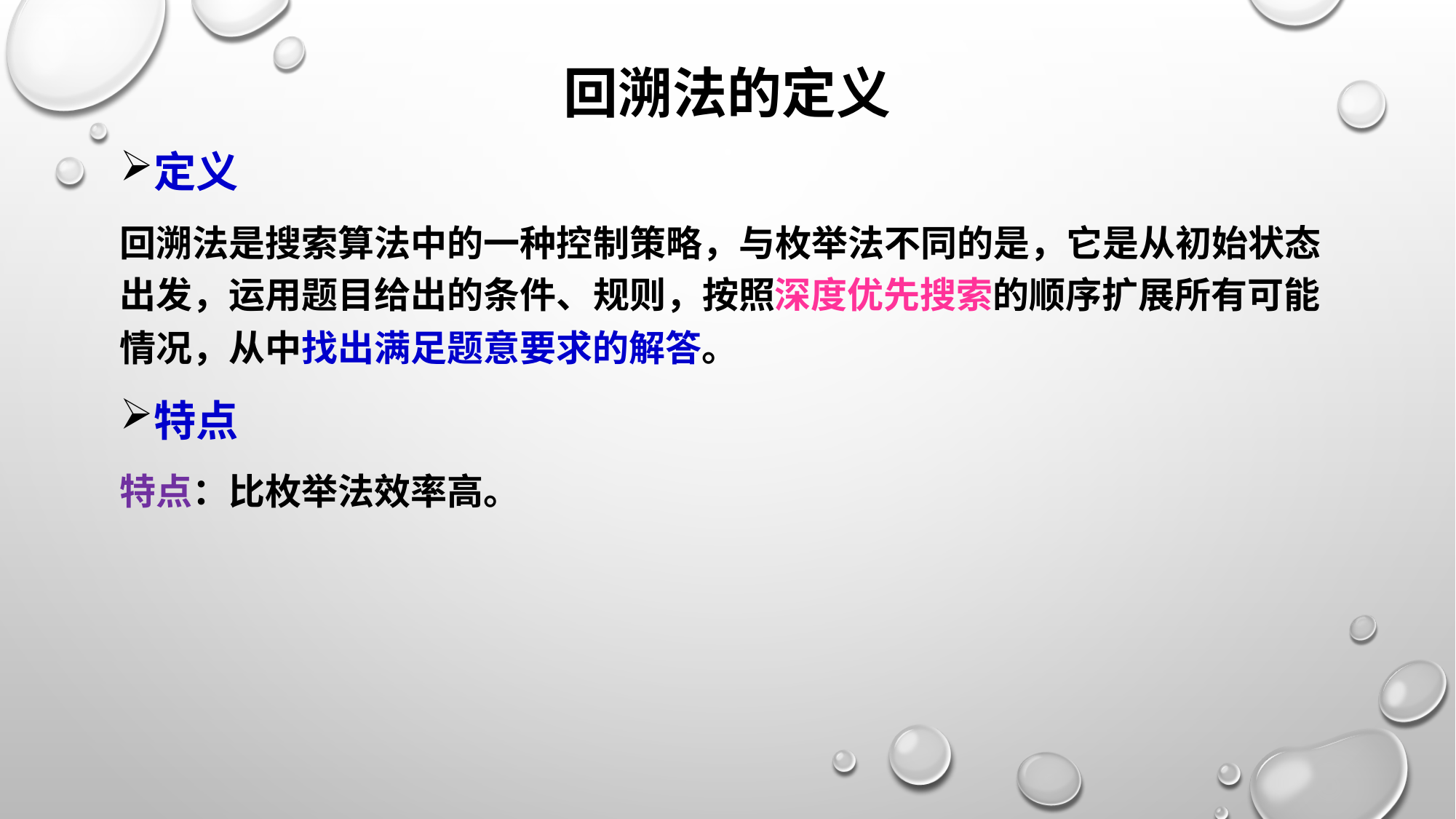

# 回溯法的定义
定义
回溯法是搜索算法中的一种控制策略，与枚举法不同的是，它是从初始状态出发，运用题目给出的条件、规则，按照深度优先搜索的顺序扩展所有可能情况，从中找出满足题意要求的解答。
特点
特点：比枚举法效率高。